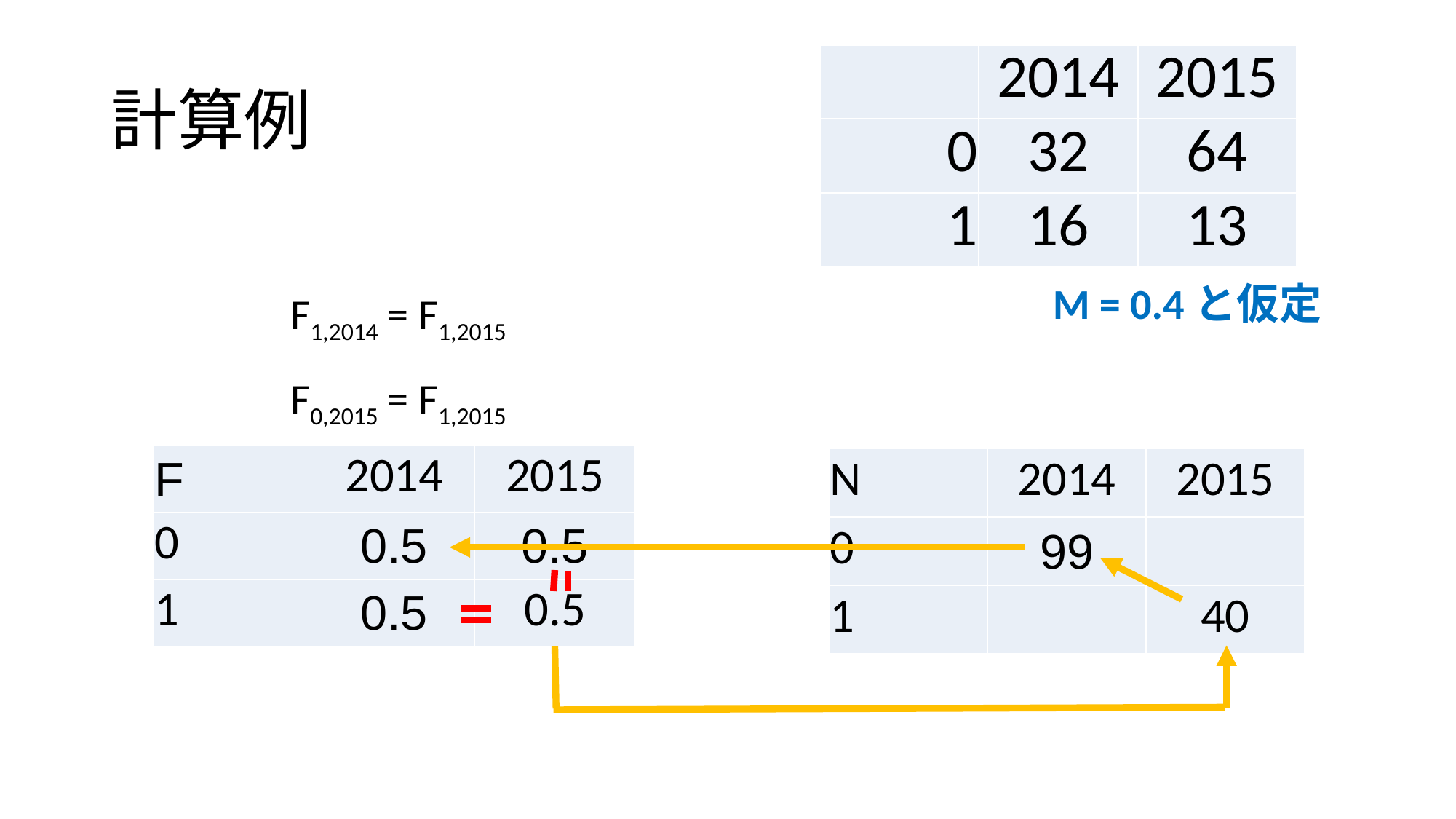

# 計算例
|  | 2014 | 2015 |
| --- | --- | --- |
| 0 | 32 | 64 |
| 1 | 16 | 13 |

M = 0.4と仮定
F1,2014 = F1,2015
F0,2015 = F1,2015
| F | 2014 | 2015 |
| --- | --- | --- |
| 0 | 0.5 | 0.5 |
| 1 | 0.5 | 0.5 |
| N | 2014 | 2015 |
| --- | --- | --- |
| 0 | 99 |  |
| 1 |  | 40 |